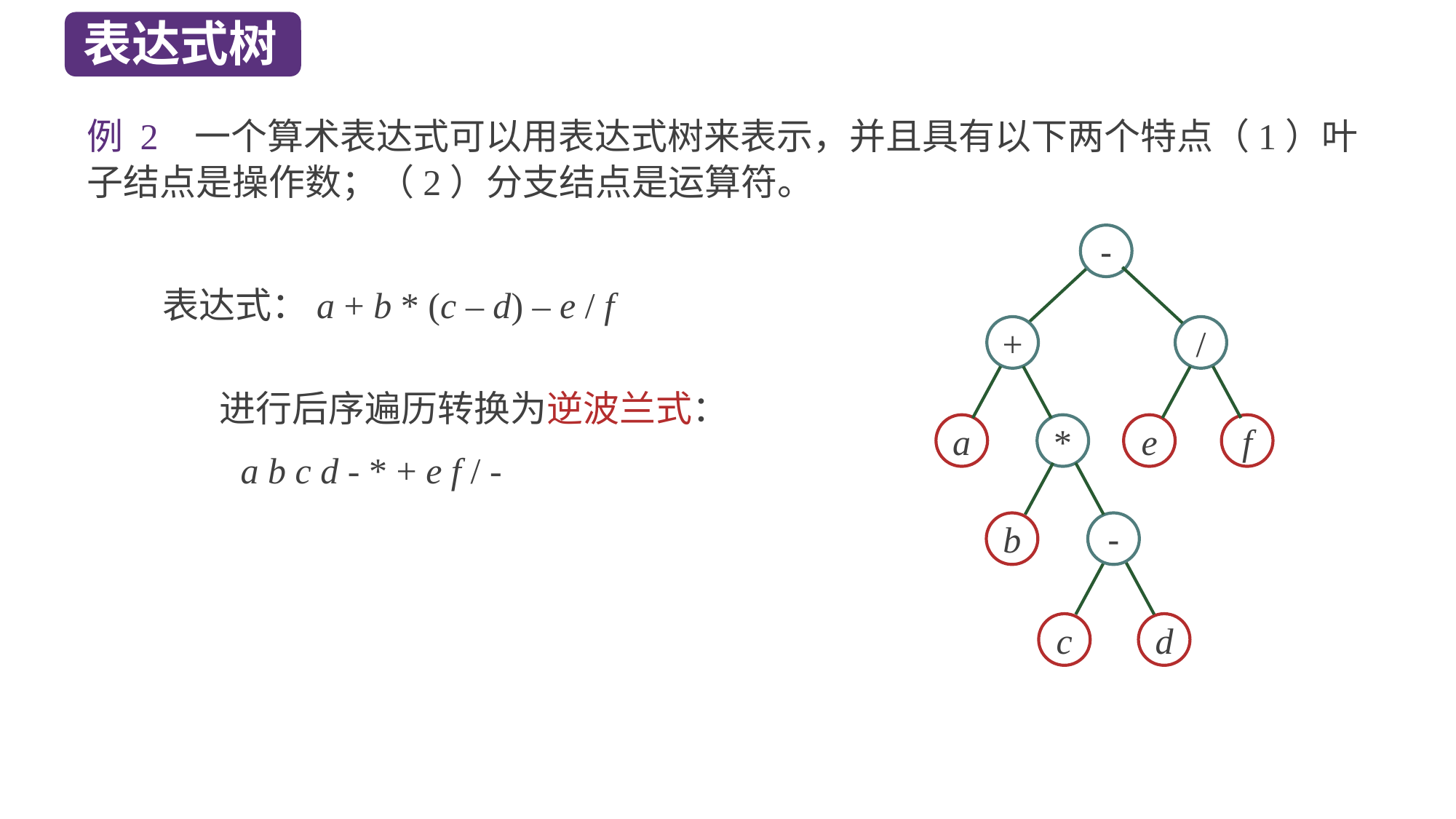

表达式树

例 2   一个算术表达式可以用表达式树来表示，并且具有以下两个特点（1）叶子结点是操作数；（2）分支结点是运算符。
-
+
/
*
-

表达式：a + b * (c – d) – e / f

进行后序遍历转换为逆波兰式：
a b c d - * + e f / -
a
e
f
b
c
d